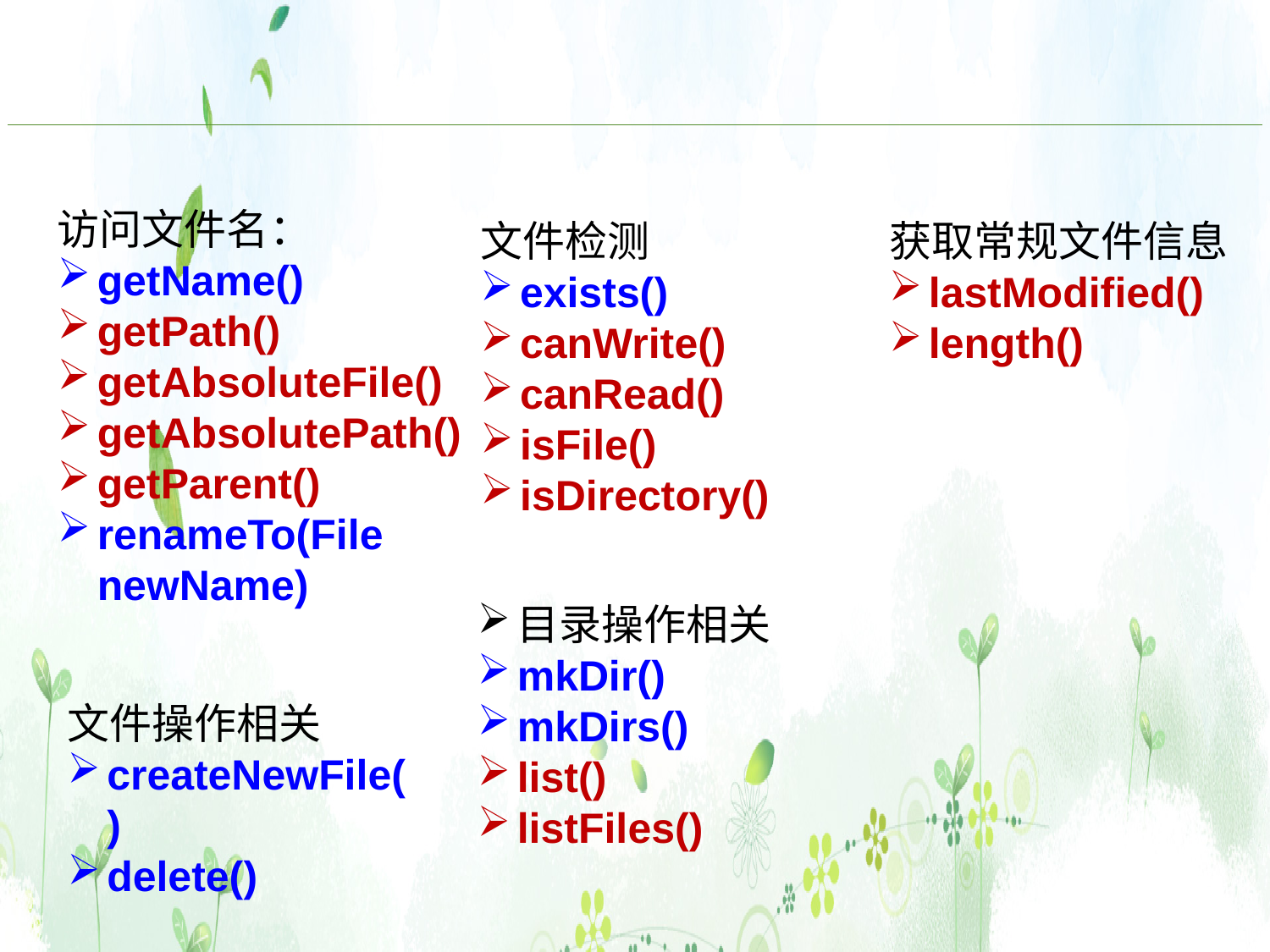

访问文件名：
getName()
getPath()
getAbsoluteFile()
getAbsolutePath()
getParent()
renameTo(File newName)
文件检测
exists()
canWrite()
canRead()
isFile()
isDirectory()
获取常规文件信息
lastModified()
length()
目录操作相关
mkDir()
mkDirs()
list()
listFiles()
文件操作相关
createNewFile()
delete()